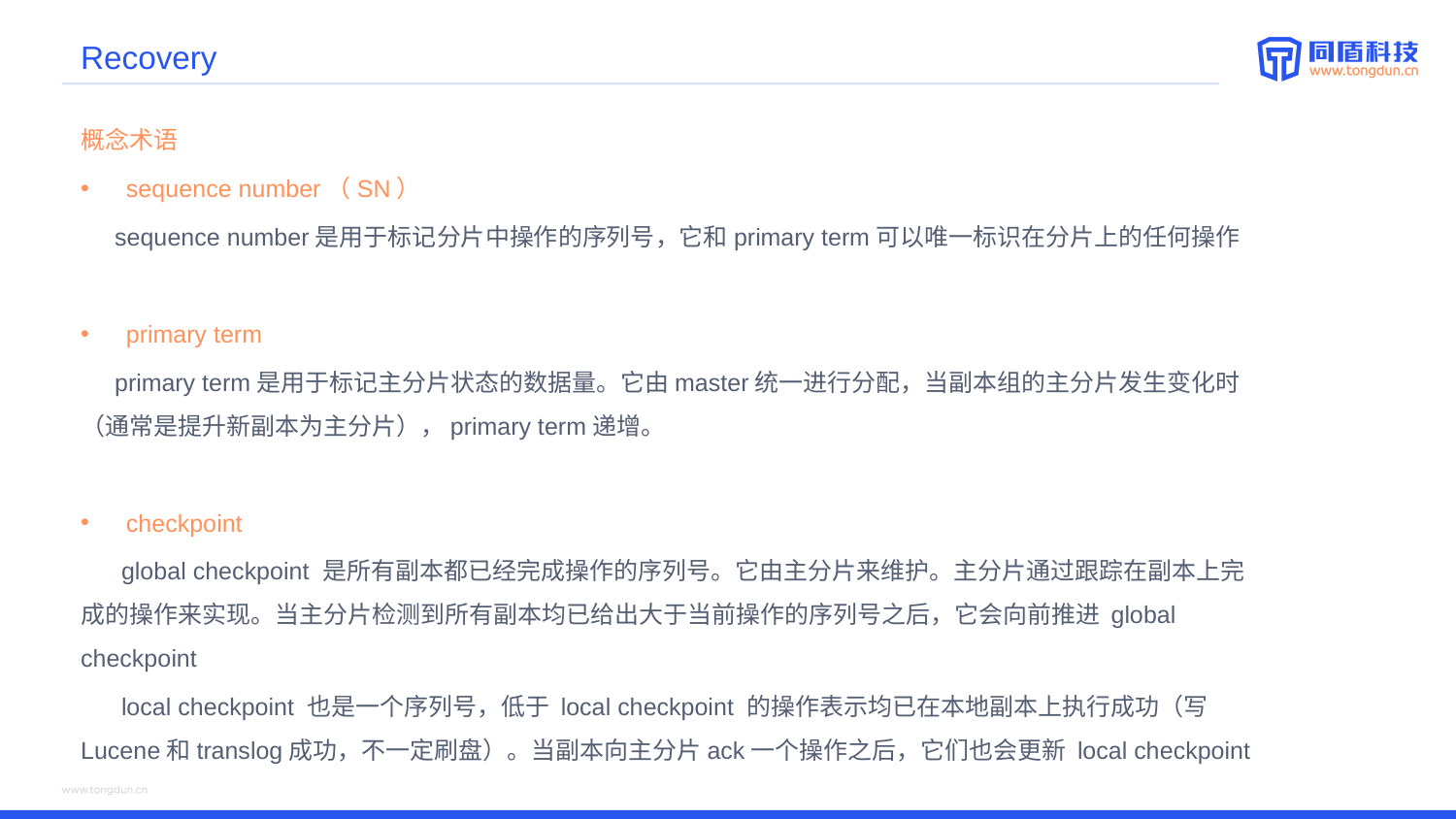

# Recovery
概念术语
sequence number（SN）
     sequence number是用于标记分片中操作的序列号，它和primary term可以唯一标识在分片上的任何操作

primary term
     primary term是用于标记主分片状态的数据量。它由master统一进行分配，当副本组的主分片发生变化时（通常是提升新副本为主分片），primary term递增。

checkpoint
      global checkpoint 是所有副本都已经完成操作的序列号。它由主分片来维护。主分片通过跟踪在副本上完成的操作来实现。当主分片检测到所有副本均已给出大于当前操作的序列号之后，它会向前推进 global checkpoint
      local checkpoint 也是一个序列号，低于 local checkpoint 的操作表示均已在本地副本上执行成功（写Lucene和translog成功，不一定刷盘）。当副本向主分片ack一个操作之后，它们也会更新 local checkpoint